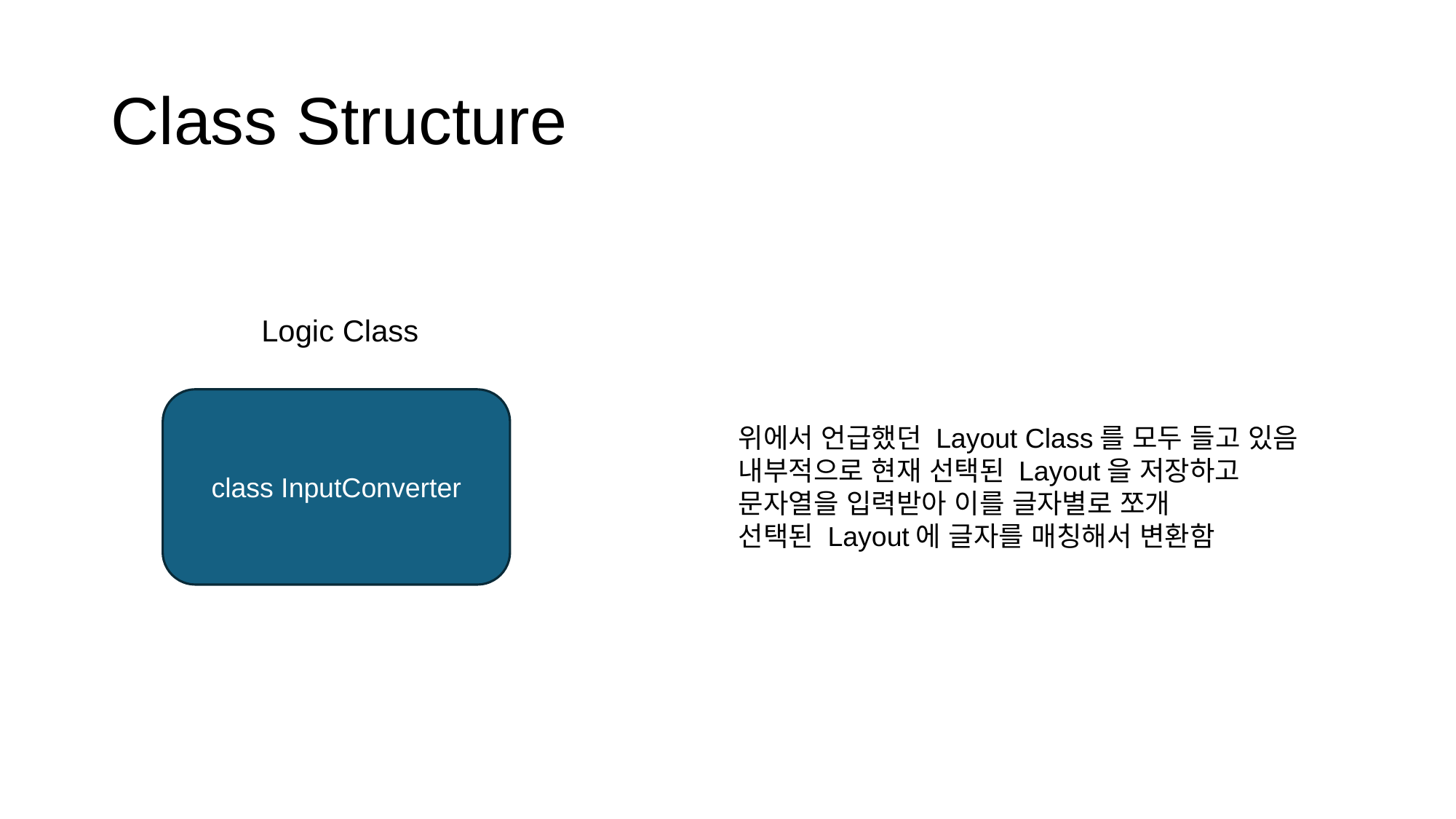

# Class Structure
Logic Class
class InputConverter
위에서 언급했던 Layout Class를 모두 들고 있음
내부적으로 현재 선택된 Layout을 저장하고
문자열을 입력받아 이를 글자별로 쪼개
선택된 Layout에 글자를 매칭해서 변환함